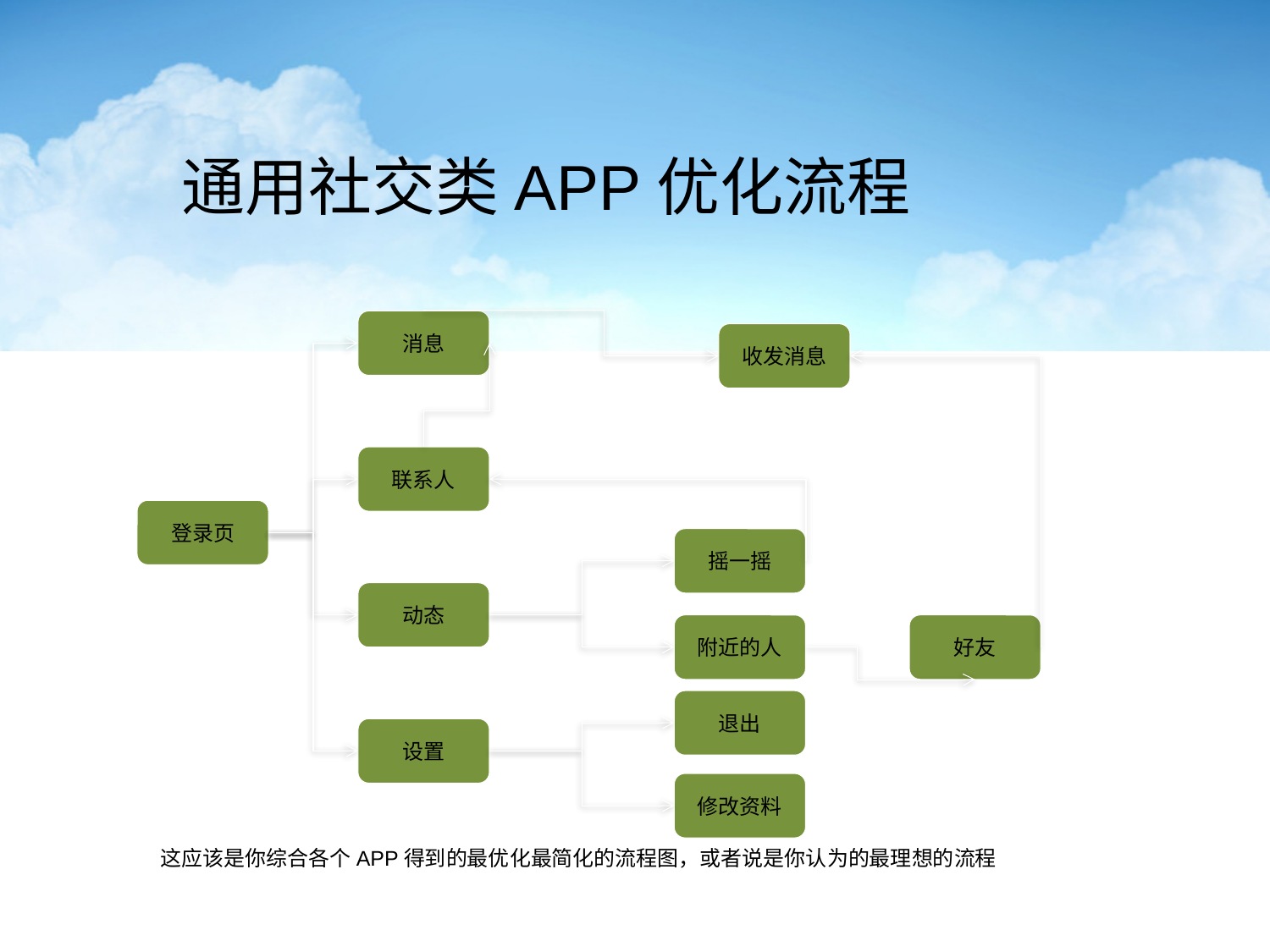

通用社交类APP优化流程
消息
收发消息
联系人
登录页
摇一摇
动态
附近的人
好友
退出
设置
修改资料
这应该是你综合各个APP得到的最优化最简化的流程图，或者说是你认为的最理想的流程